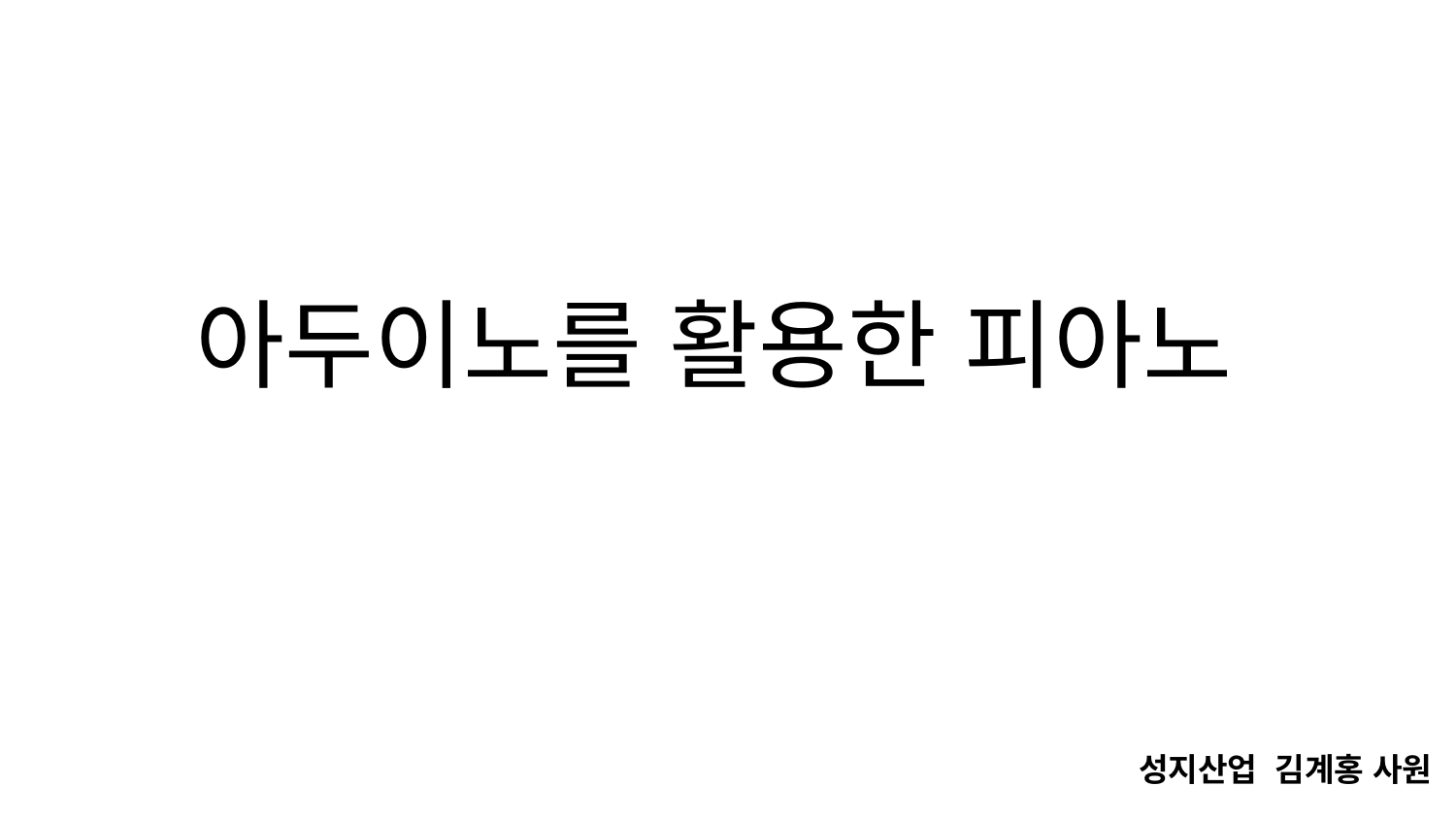

# 아두이노를 활용한 피아노
성지산업  김계홍 사원